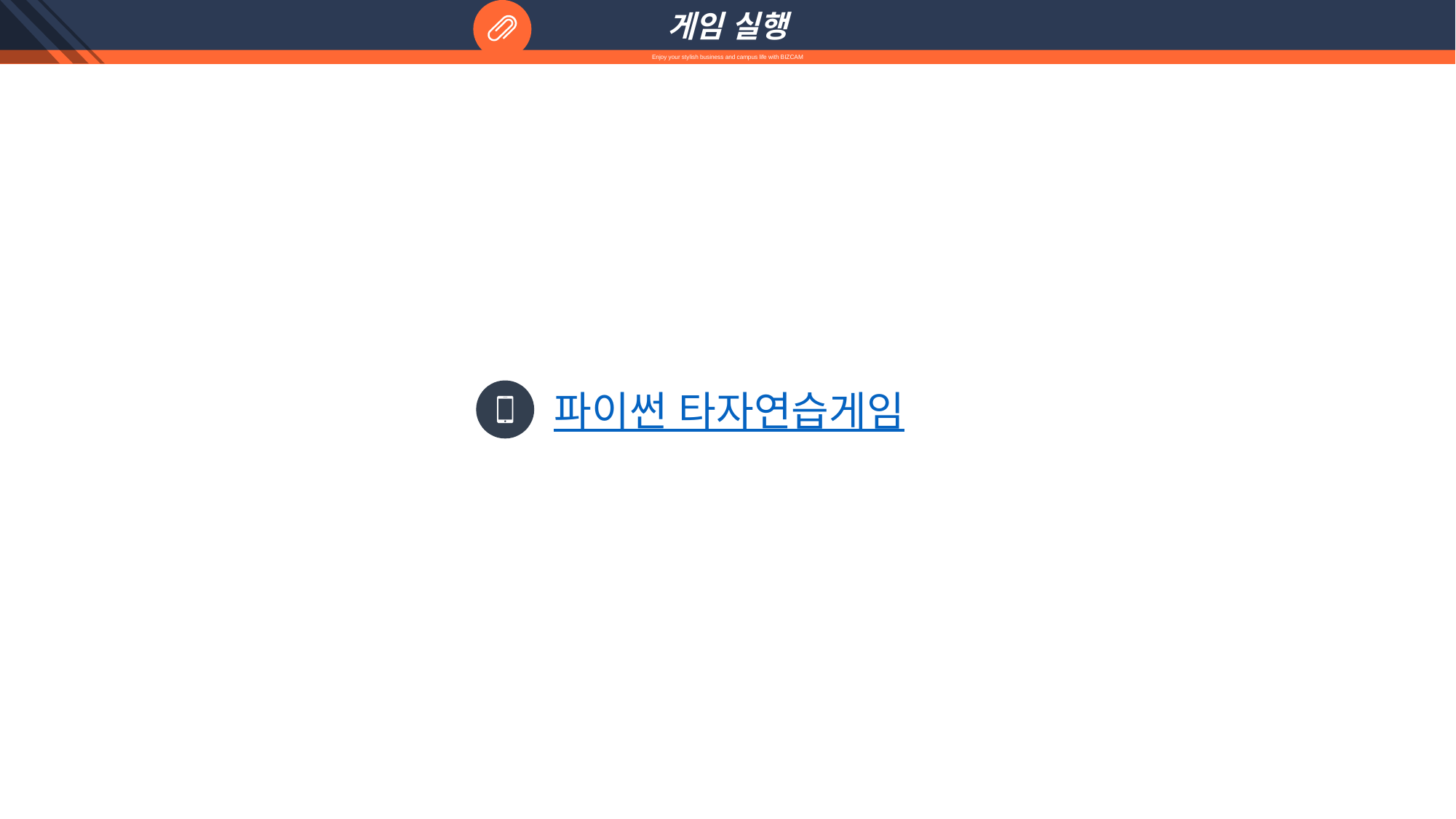

게임 실행

Enjoy your stylish business and campus life with BIZCAM
파이썬 타자연습게임